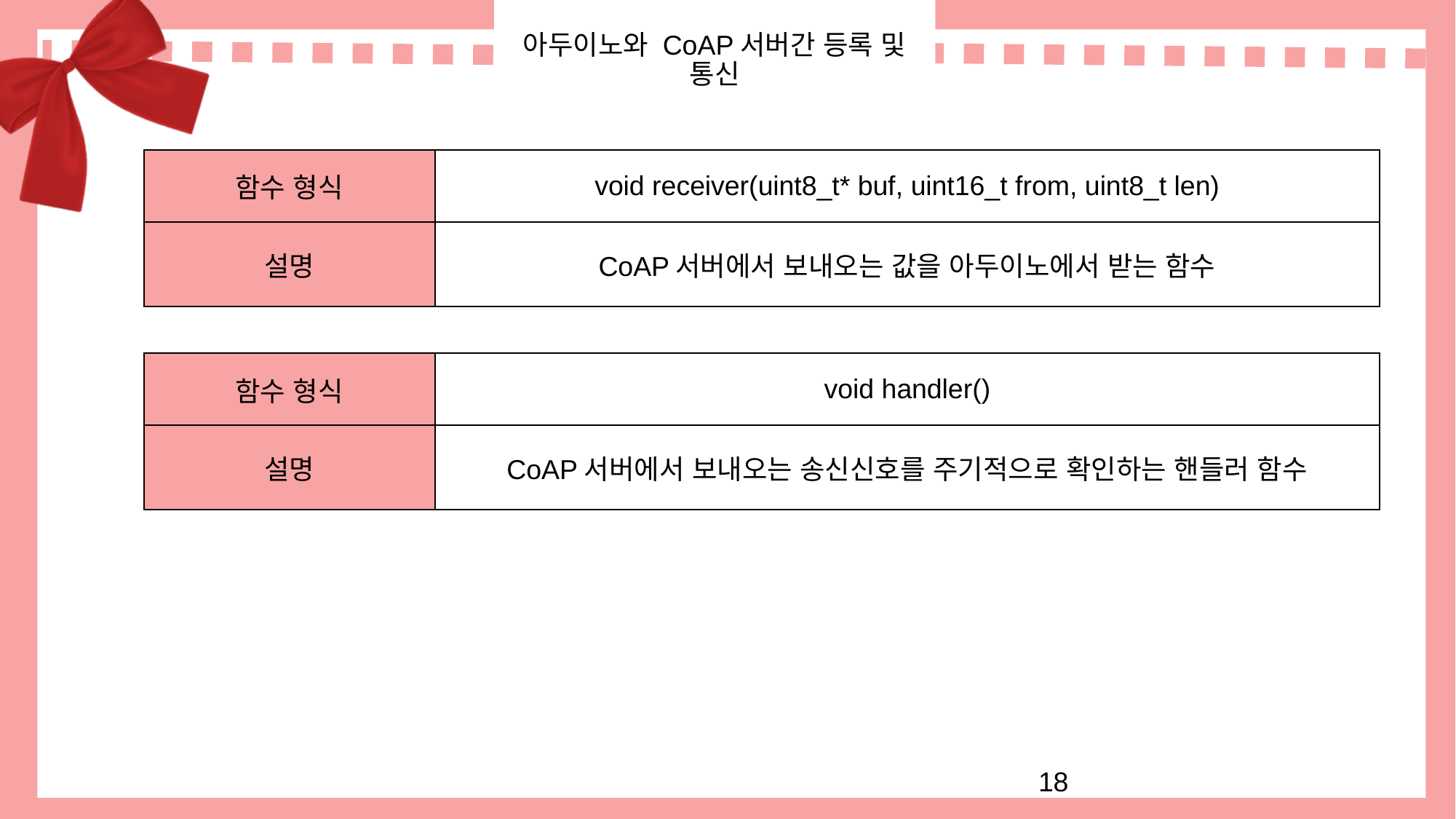

# 아두이노와 CoAP서버간 등록 및 통신
| 함수 형식 | void receiver(uint8\_t\* buf, uint16\_t from, uint8\_t len) |
| --- | --- |
| 설명 | CoAP서버에서 보내오는 값을 아두이노에서 받는 함수 |
| 함수 형식 | void handler() |
| --- | --- |
| 설명 | CoAP서버에서 보내오는 송신신호를 주기적으로 확인하는 핸들러 함수 |